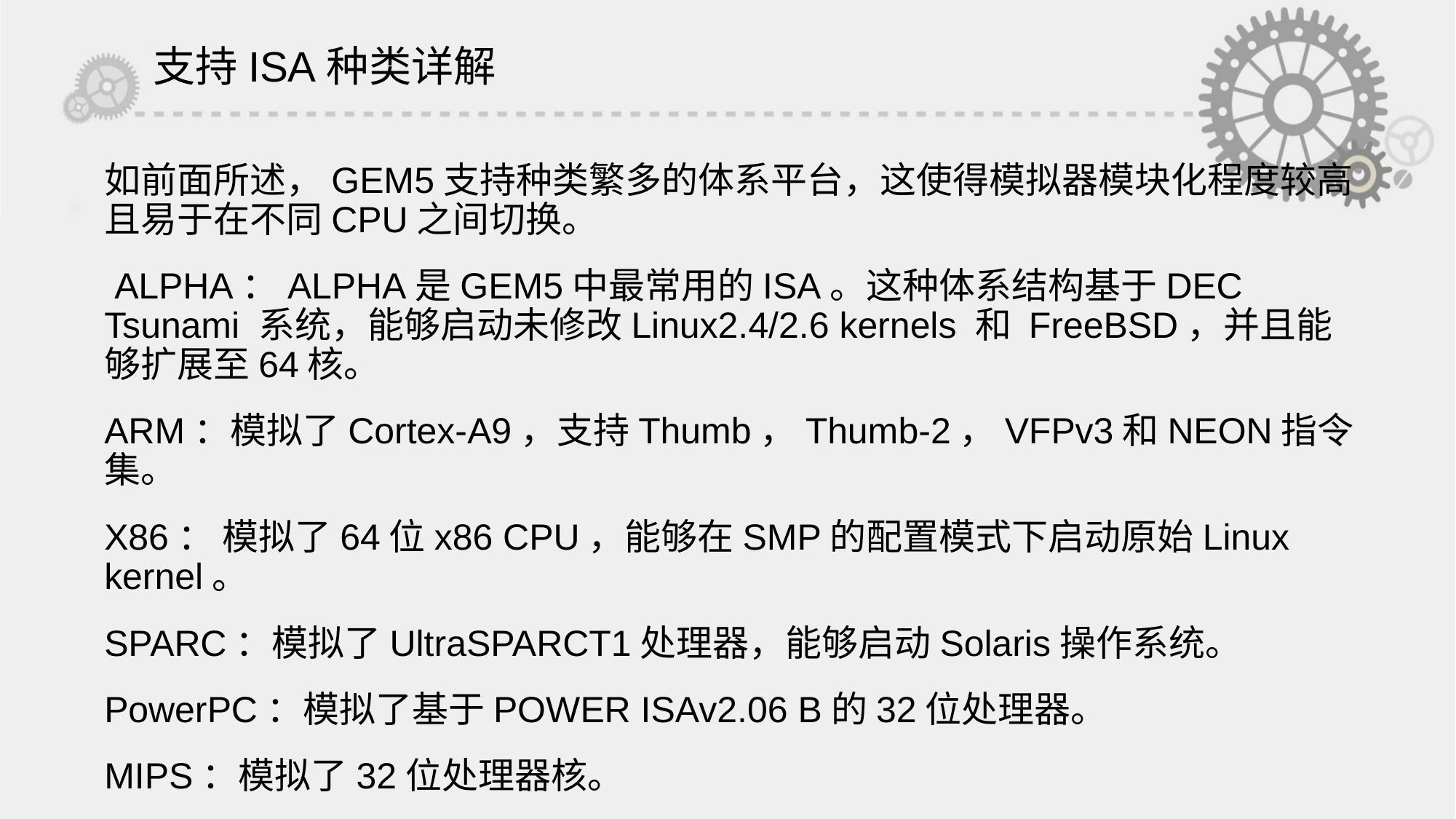

# 支持ISA种类详解
如前面所述，GEM5支持种类繁多的体系平台，这使得模拟器模块化程度较高且易于在不同CPU之间切换。
 ALPHA：ALPHA是GEM5中最常用的ISA。这种体系结构基于DEC Tsunami 系统，能够启动未修改Linux2.4/2.6 kernels 和 FreeBSD，并且能够扩展至64核。
ARM：模拟了Cortex-A9，支持Thumb，Thumb-2，VFPv3和NEON指令集。
X86： 模拟了64位x86 CPU，能够在SMP的配置模式下启动原始Linux kernel。
SPARC：模拟了UltraSPARCT1处理器，能够启动Solaris操作系统。
PowerPC：模拟了基于POWER ISAv2.06 B的32位处理器。
MIPS：模拟了32位处理器核。